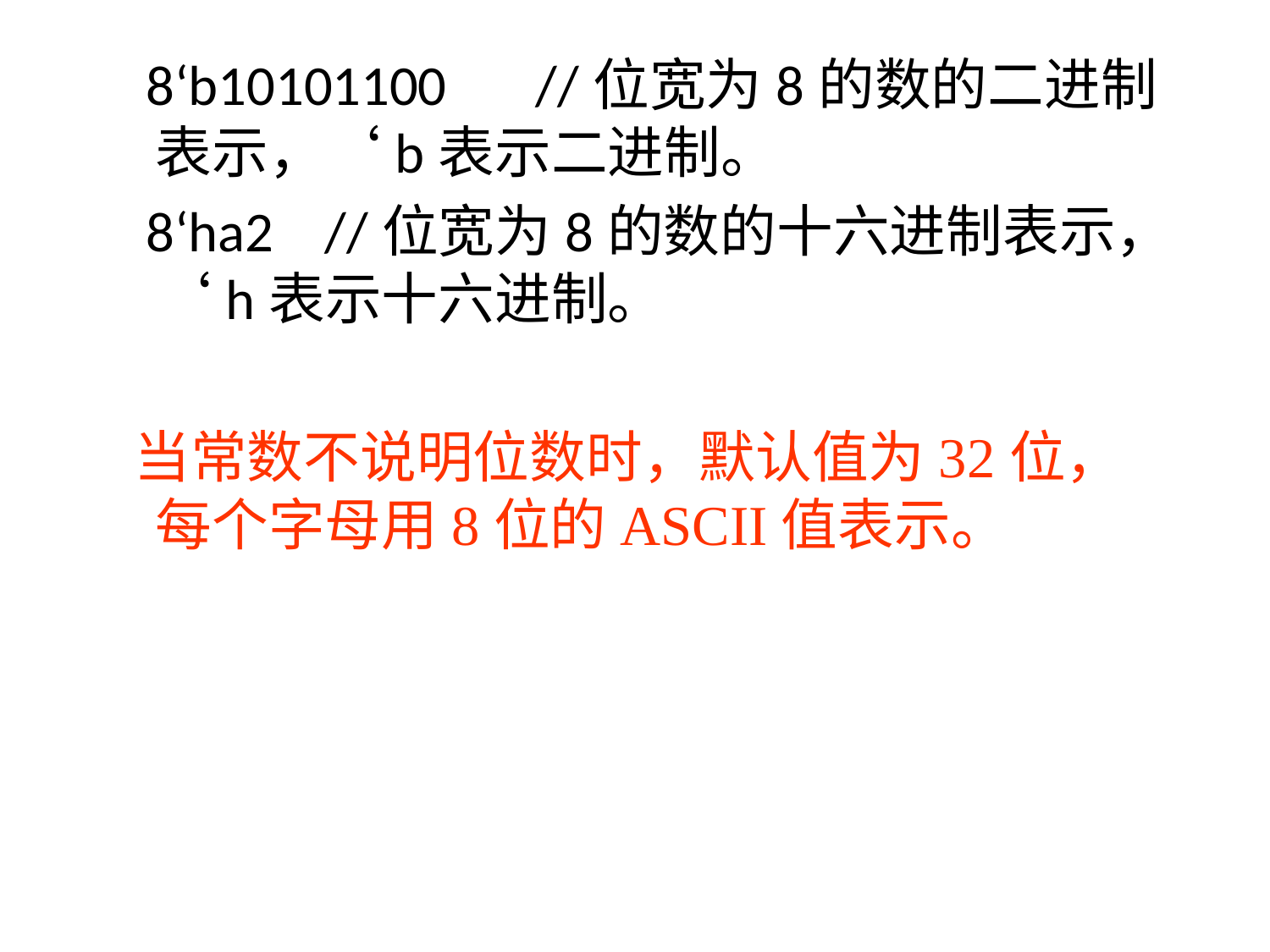

8‘b10101100       //位宽为8的数的二进制表示，‘b表示二进制。
   8‘ha2    //位宽为8的数的十六进制表示，‘h表示十六进制。

 当常数不说明位数时，默认值为32位，每个字母用8位的ASCII值表示。